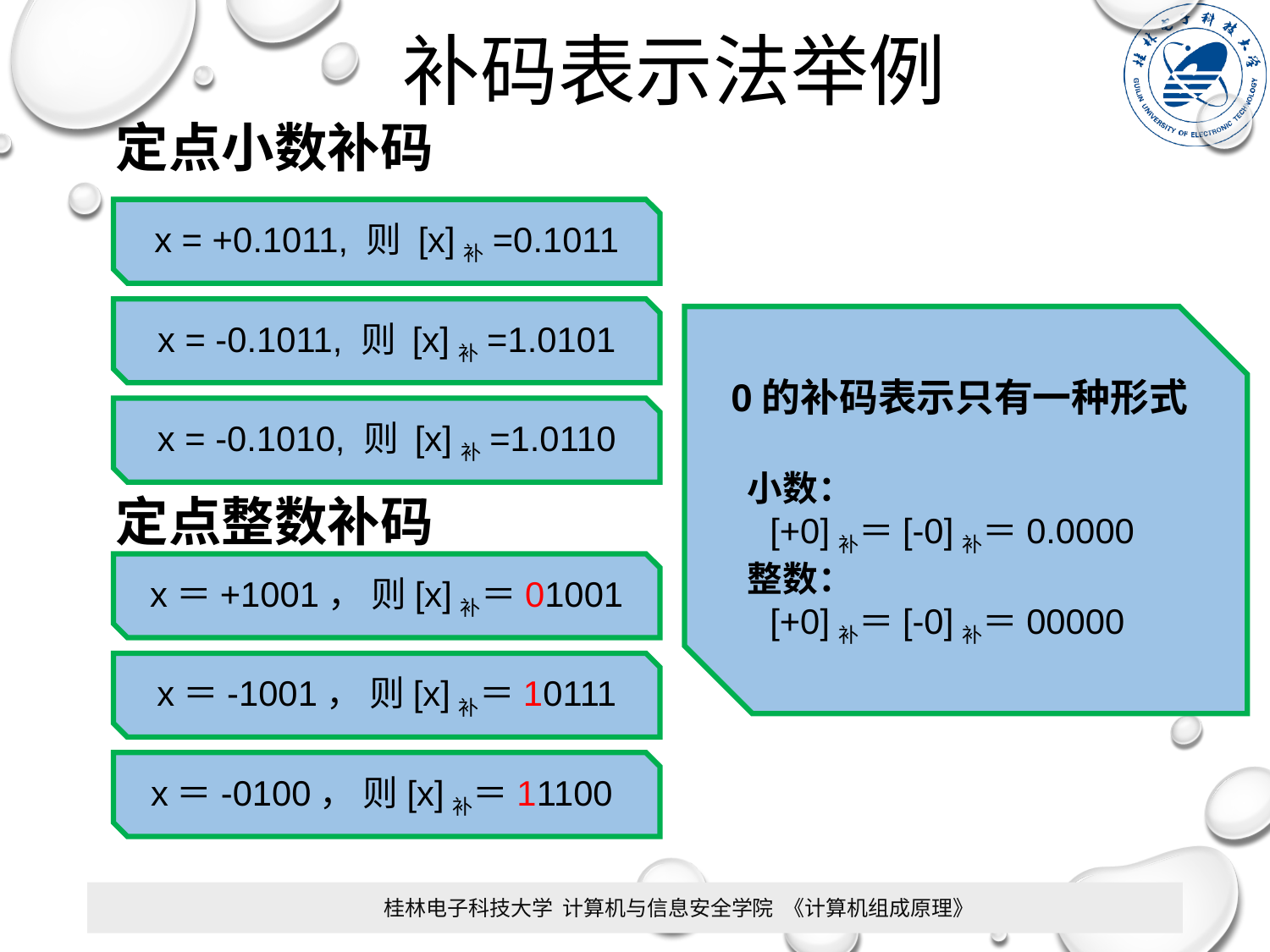

# 补码表示法举例
定点小数补码

定点整数补码

x = +0.1011, 则 [x]补=0.1011
x = -0.1011, 则 [x]补=1.0101
0的补码表示只有一种形式

 小数：
    [+0]补＝[-0]补＝0.0000
 整数：
    [+0]补＝[-0]补＝00000
x = -0.1010, 则 [x]补=1.0110
x＝+1001， 则[x]补＝01001
x＝-1001， 则[x]补＝10111
x＝-0100， 则[x]补＝11100
桂林电子科技大学  计算机与信息安全学院  《计算机组成原理》

17